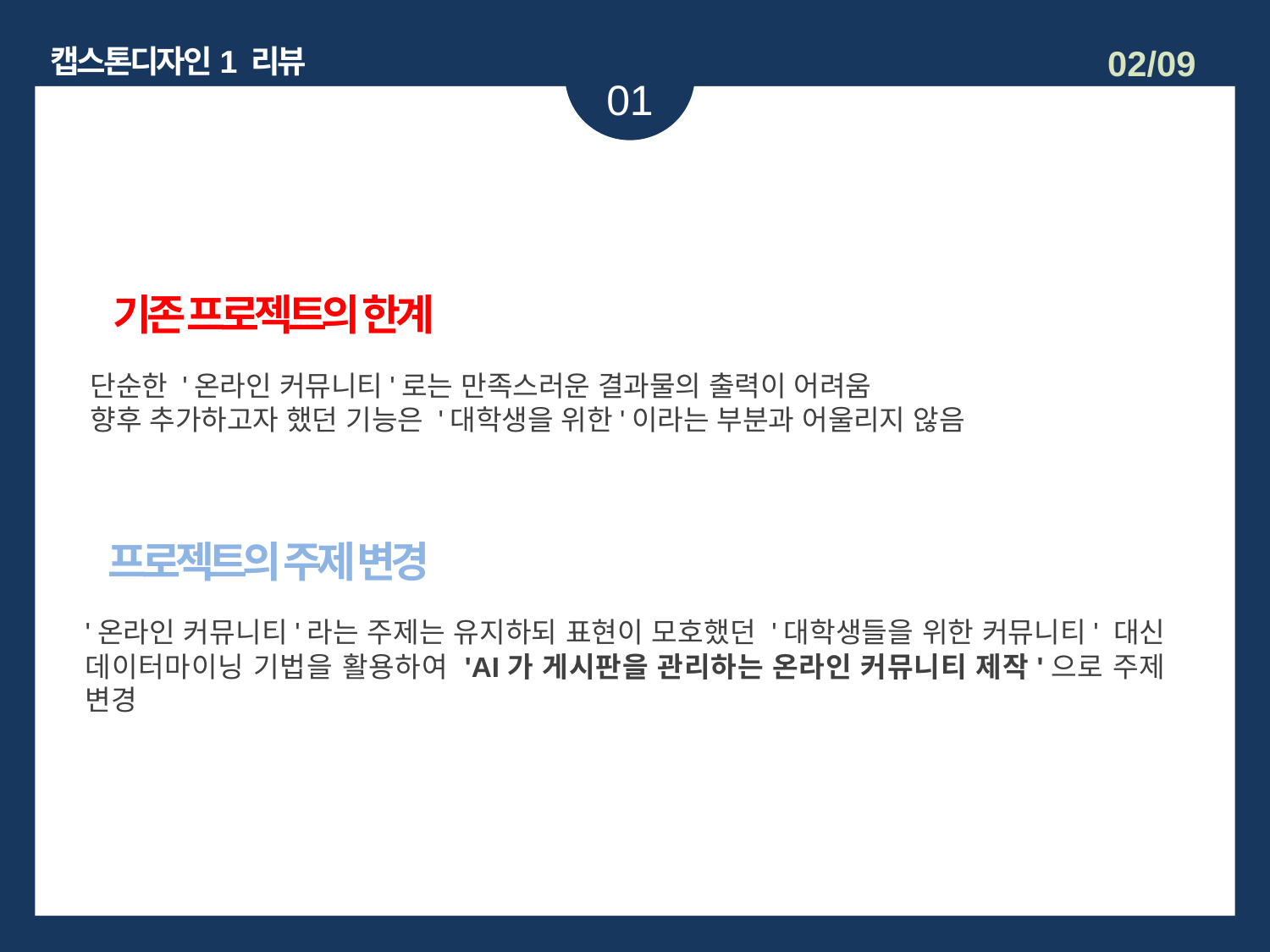

캡스톤디자인1 리뷰
02/09
01

기존 프로젝트의 한계
단순한 '온라인 커뮤니티'로는 만족스러운 결과물의 출력이 어려움
향후 추가하고자 했던 기능은 '대학생을 위한'이라는 부분과 어울리지 않음
프로젝트의 주제 변경

'온라인 커뮤니티'라는 주제는 유지하되 표현이 모호했던 '대학생들을 위한 커뮤니티' 대신 데이터마이닝 기법을 활용하여 'AI가 게시판을 관리하는 온라인 커뮤니티 제작'으로 주제 변경